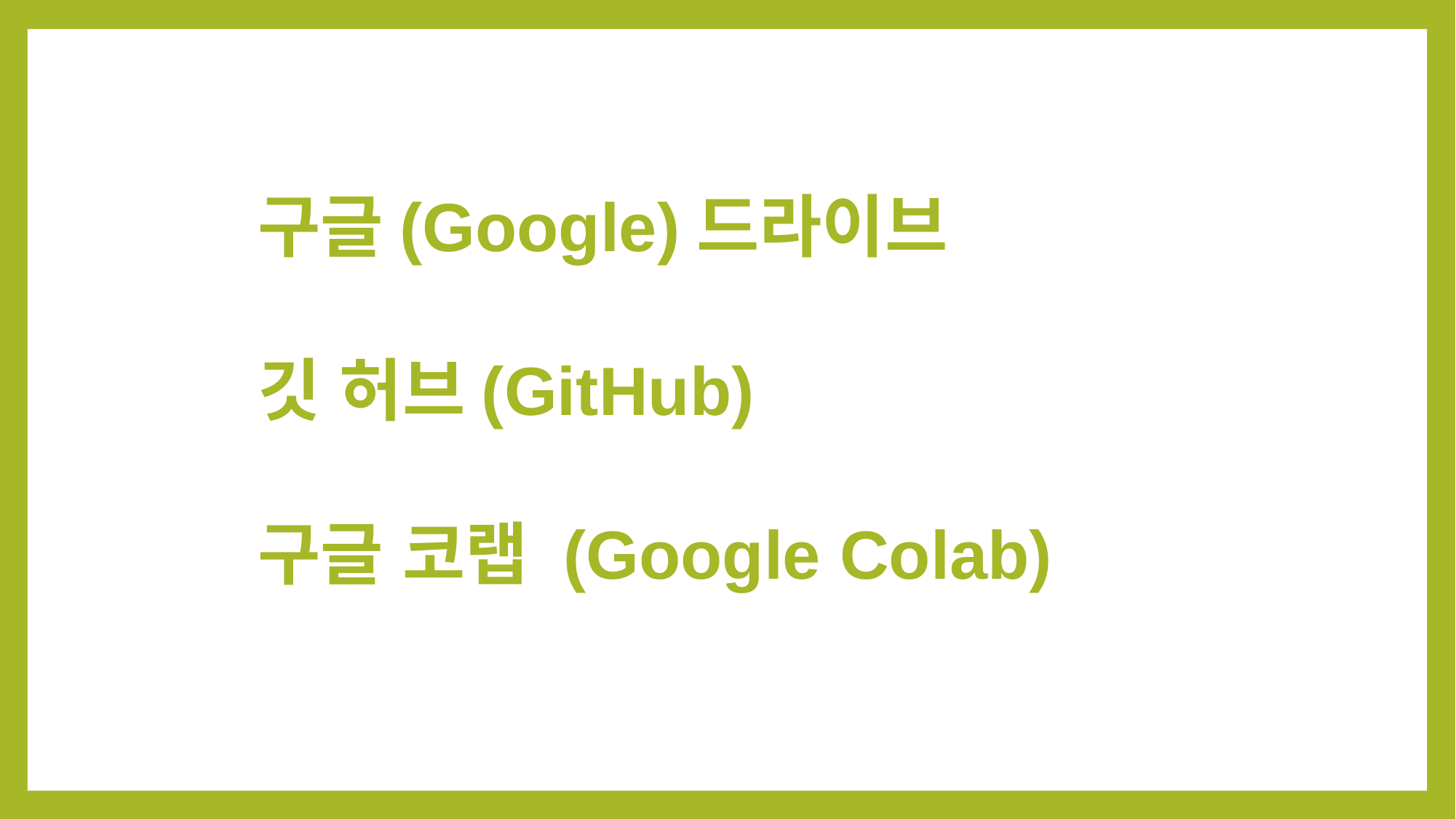

구글(Google)드라이브

깃 허브(GitHub)

구글 코랩 (Google Colab)